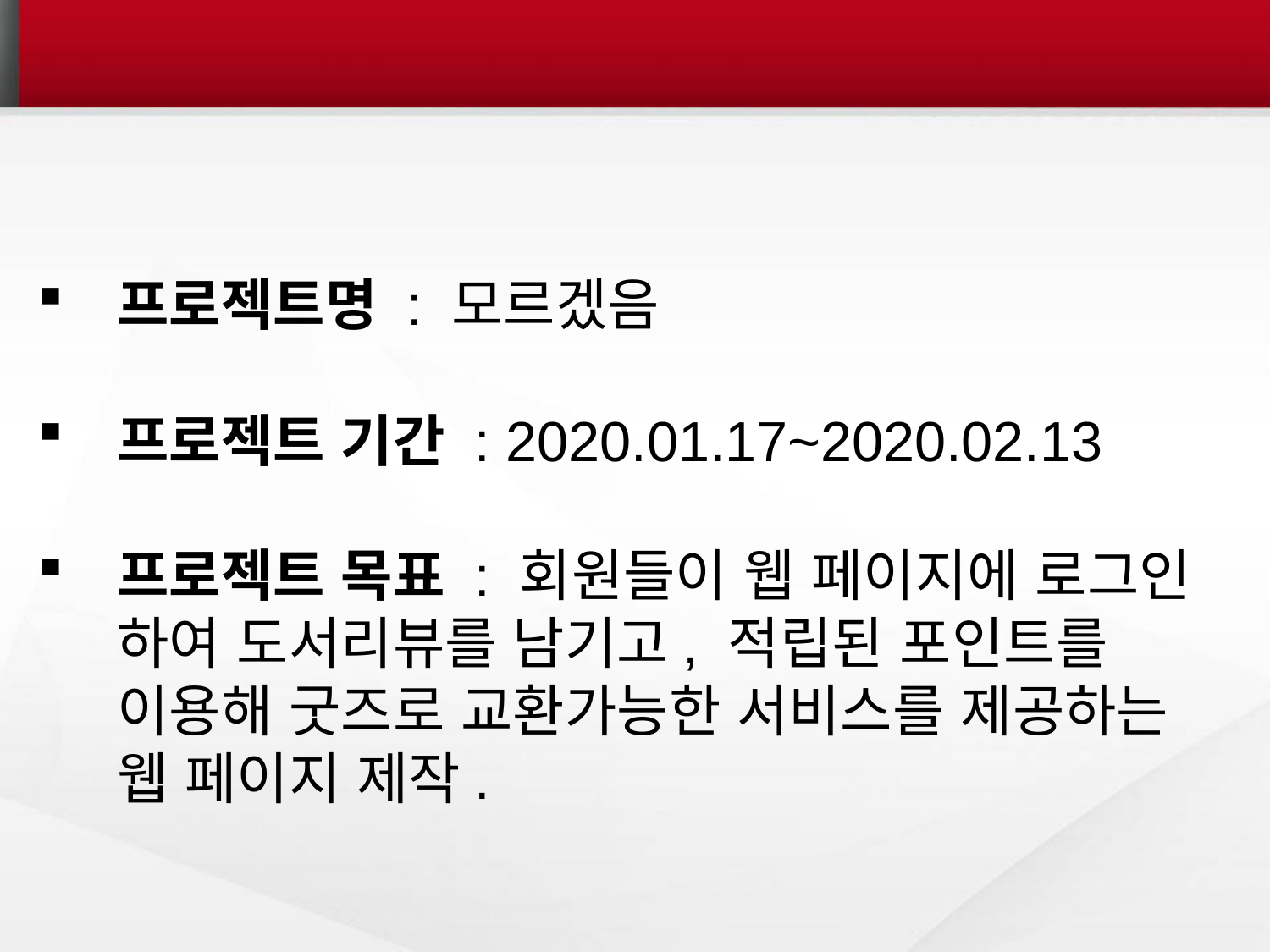

Team Theme

프로젝트명 : 모르겠음

프로젝트 기간 : 2020.01.17~2020.02.13

프로젝트 목표 : 회원들이 웹 페이지에 로그인 하여 도서리뷰를 남기고, 적립된 포인트를 이용해 굿즈로 교환가능한 서비스를 제공하는 웹 페이지 제작.